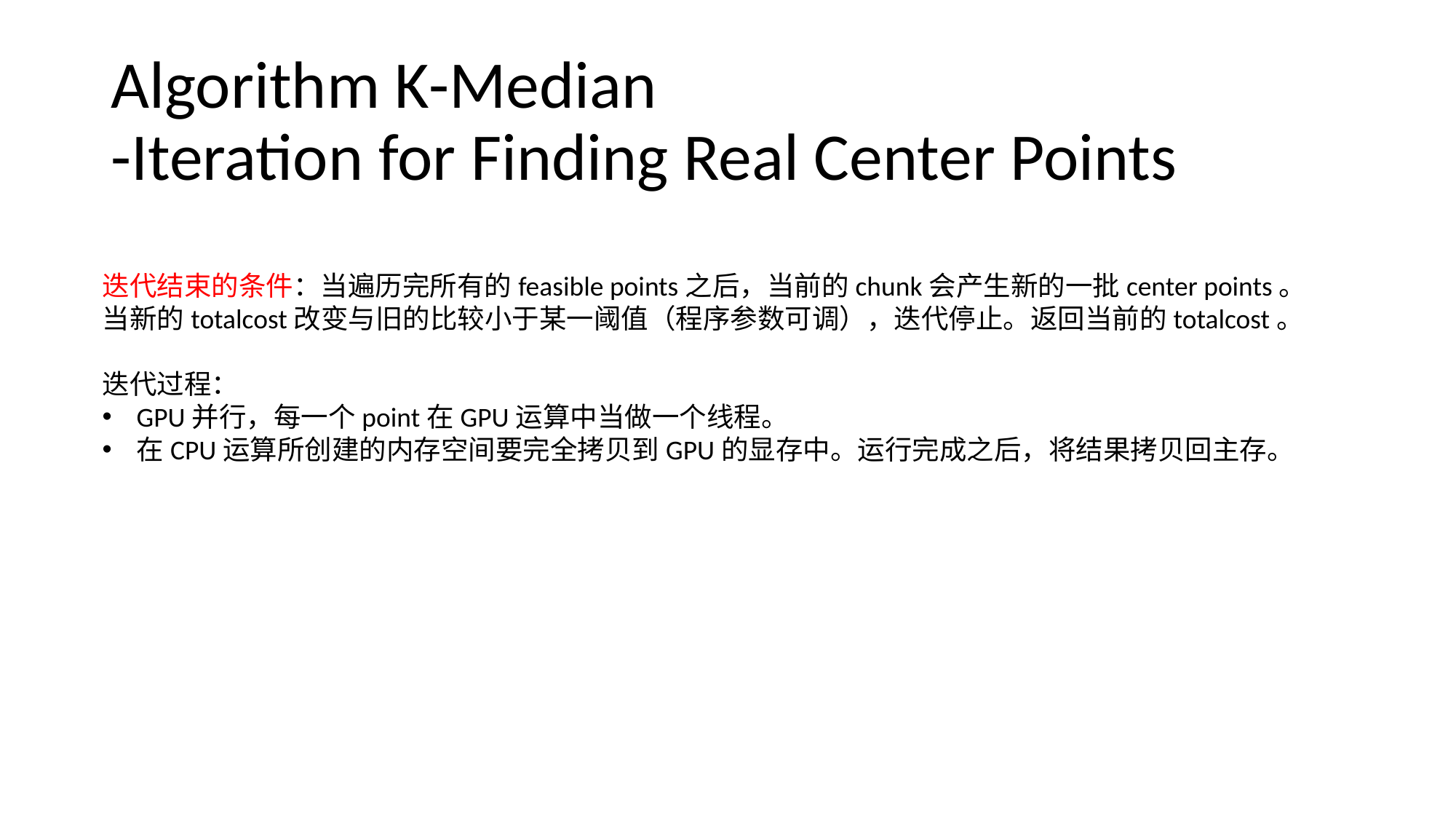

# Algorithm K-Median -Iteration for Finding Real Center Points
迭代结束的条件：当遍历完所有的feasible points之后，当前的chunk会产生新的一批center points。
当新的totalcost改变与旧的比较小于某一阈值（程序参数可调），迭代停止。返回当前的totalcost。

迭代过程：
GPU并行，每一个point在GPU运算中当做一个线程。
在CPU运算所创建的内存空间要完全拷贝到GPU的显存中。运行完成之后，将结果拷贝回主存。